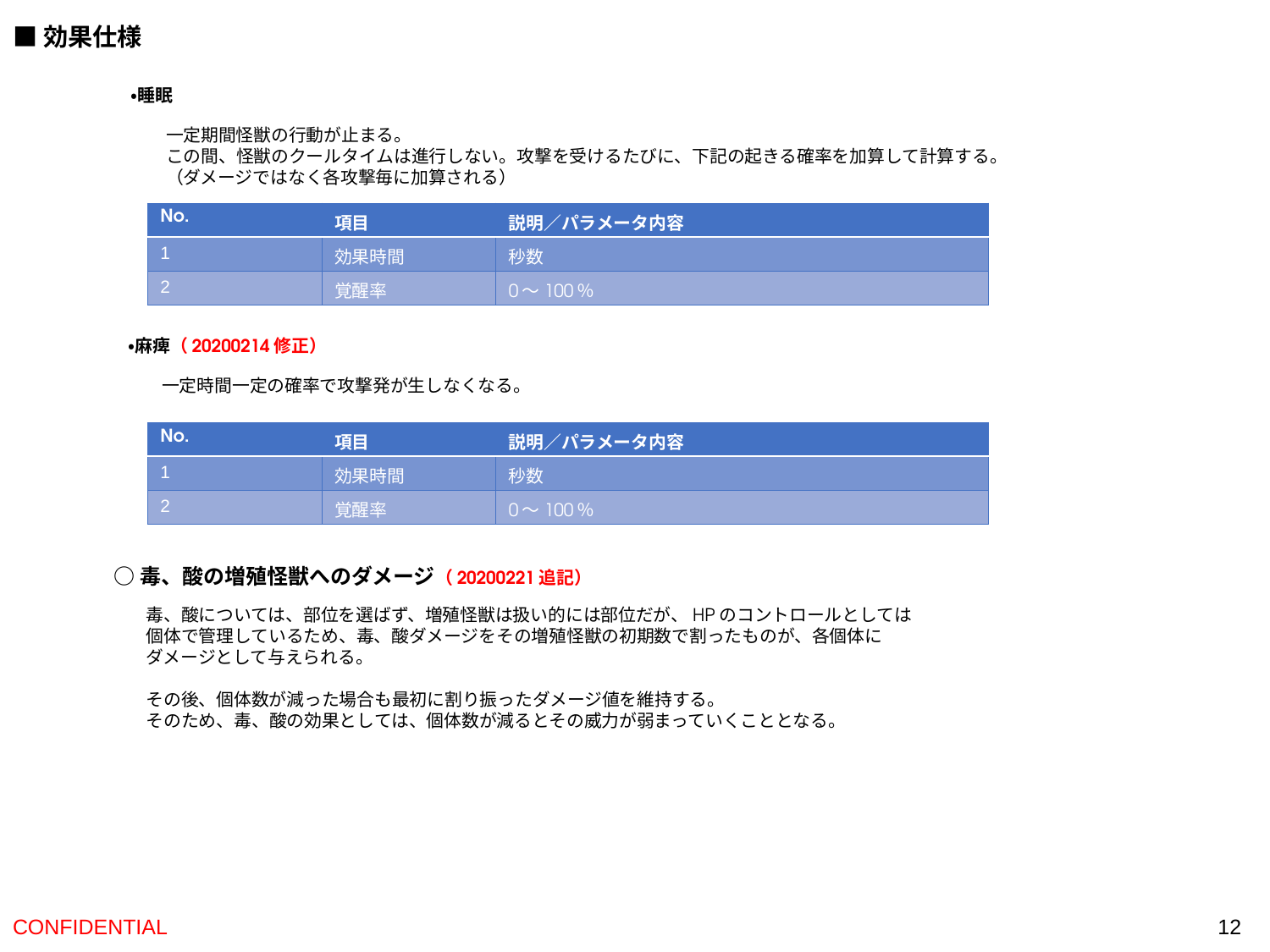

■効果仕様
・睡眠
一定期間怪獣の行動が止まる。
この間、怪獣のクールタイムは進行しない。攻撃を受けるたびに、下記の起きる確率を加算して計算する。
（ダメージではなく各攻撃毎に加算される）
| No. | 項目 | 説明／パラメータ内容 |
| --- | --- | --- |
| 1 | 効果時間 | 秒数 |
| 2 | 覚醒率 | 0～100％ |
・麻痺（20200214修正）
一定時間一定の確率で攻撃発が生しなくなる。
| No. | 項目 | 説明／パラメータ内容 |
| --- | --- | --- |
| 1 | 効果時間 | 秒数 |
| 2 | 覚醒率 | 0～100％ |
○毒、酸の増殖怪獣へのダメージ（20200221追記）
毒、酸については、部位を選ばず、増殖怪獣は扱い的には部位だが、HPのコントロールとしては
個体で管理しているため、毒、酸ダメージをその増殖怪獣の初期数で割ったものが、各個体に
ダメージとして与えられる。

その後、個体数が減った場合も最初に割り振ったダメージ値を維持する。
そのため、毒、酸の効果としては、個体数が減るとその威力が弱まっていくこととなる。
12
CONFIDENTIAL